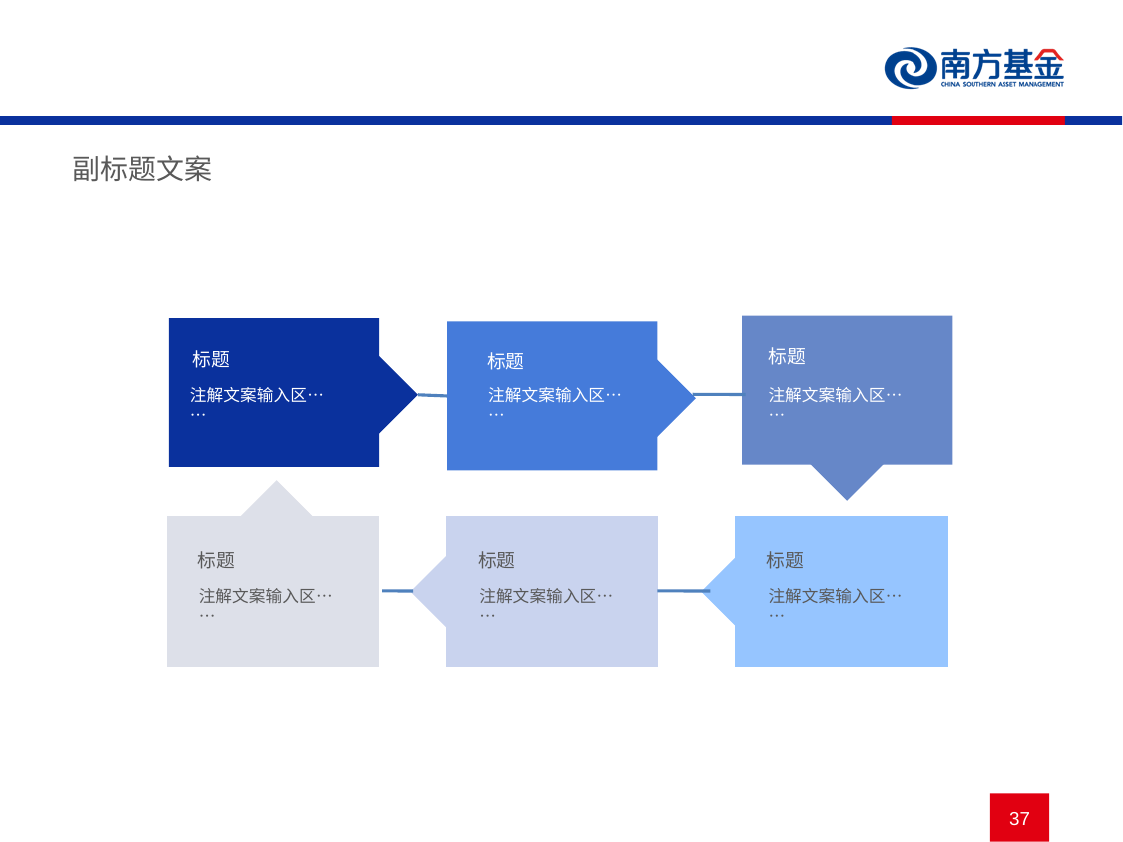

#
副标题文案

标题
标题
标题
注解文案输入区……
注解文案输入区……
注解文案输入区……

标题
标题
标题
注解文案输入区……
注解文案输入区……
注解文案输入区……
37